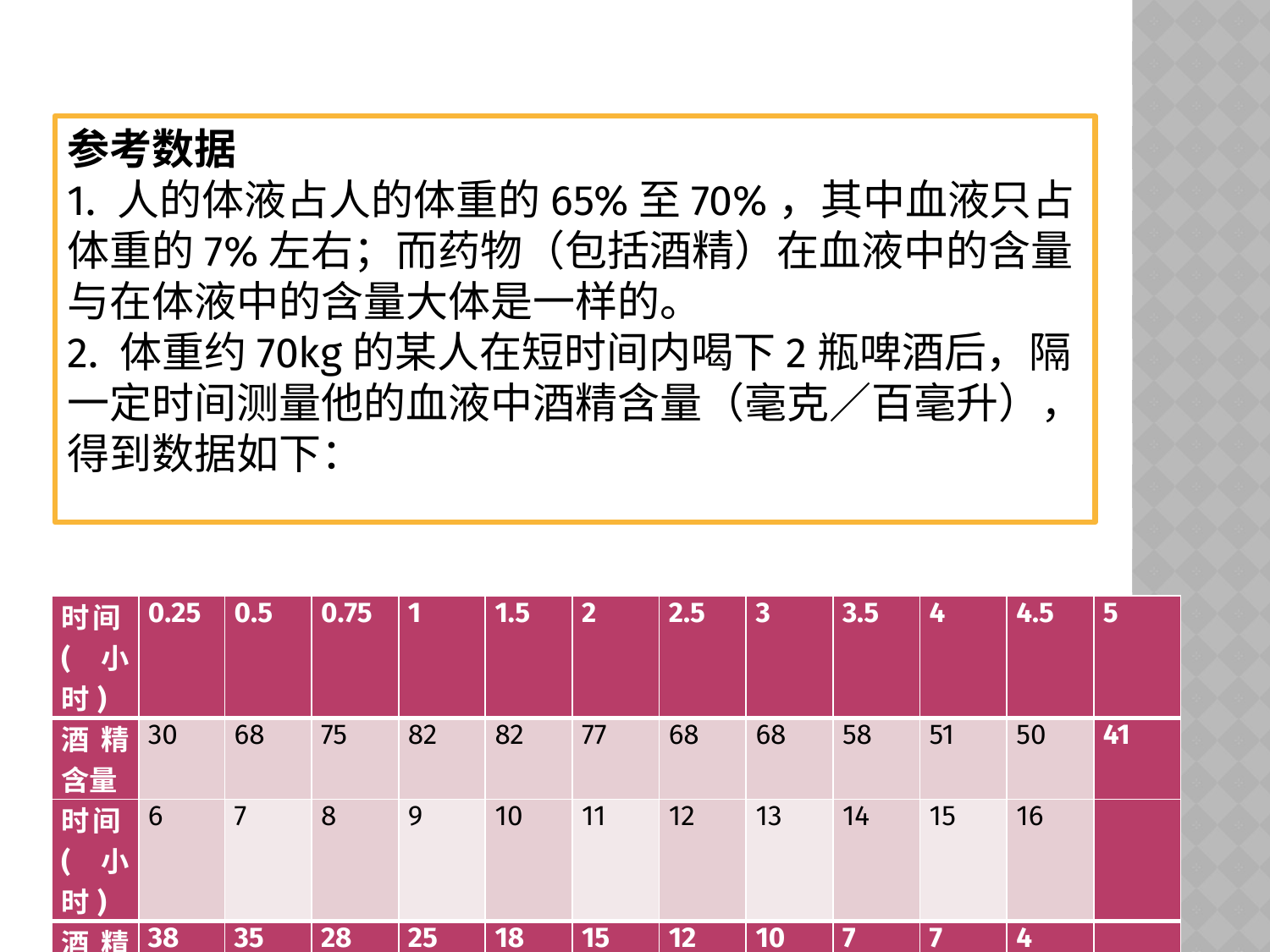

参考数据
1. 人的体液占人的体重的65%至70%，其中血液只占体重的7%左右；而药物（包括酒精）在血液中的含量与在体液中的含量大体是一样的。
2. 体重约70kg的某人在短时间内喝下2瓶啤酒后，隔一定时间测量他的血液中酒精含量（毫克／百毫升），得到数据如下：

| 时间(小时) | 0.25 | 0.5 | 0.75 | 1 | 1.5 | 2 | 2.5 | 3 | 3.5 | 4 | 4.5 | 5 |
| --- | --- | --- | --- | --- | --- | --- | --- | --- | --- | --- | --- | --- |
| 酒精含量 | 30 | 68 | 75 | 82 | 82 | 77 | 68 | 68 | 58 | 51 | 50 | 41 |
| 时间(小时) | 6 | 7 | 8 | 9 | 10 | 11 | 12 | 13 | 14 | 15 | 16 |  |
| 酒精含量 | 38 | 35 | 28 | 25 | 18 | 15 | 12 | 10 | 7 | 7 | 4 |  |